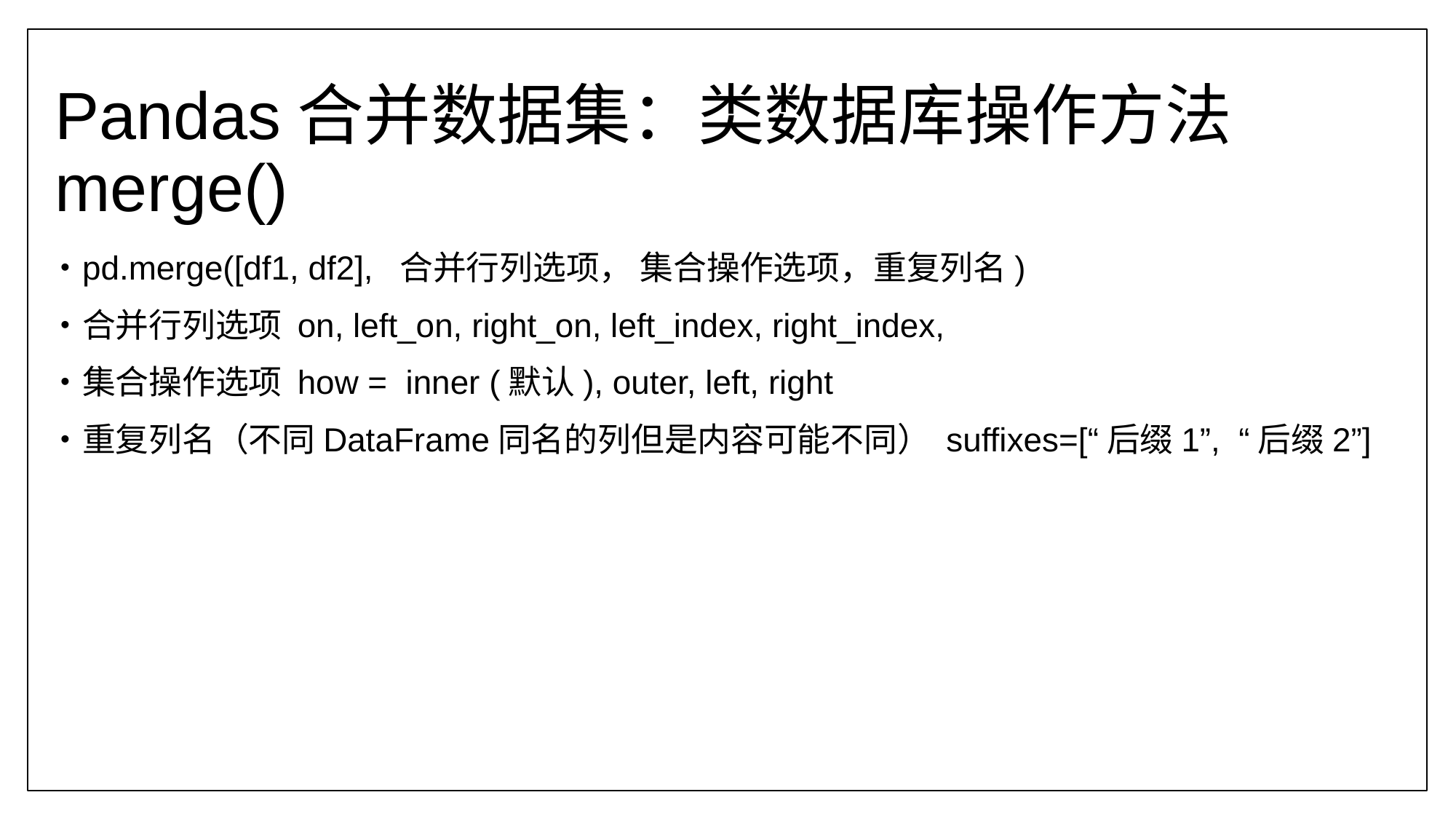

# Pandas合并数据集：类数据库操作方法merge()
pd.merge([df1, df2],  合并行列选项， 集合操作选项，重复列名)
合并行列选项 on, left_on, right_on, left_index, right_index,
集合操作选项 how =  inner (默认), outer, left, right
重复列名（不同DataFrame同名的列但是内容可能不同） suffixes=[“后缀1”,  “后缀2”]